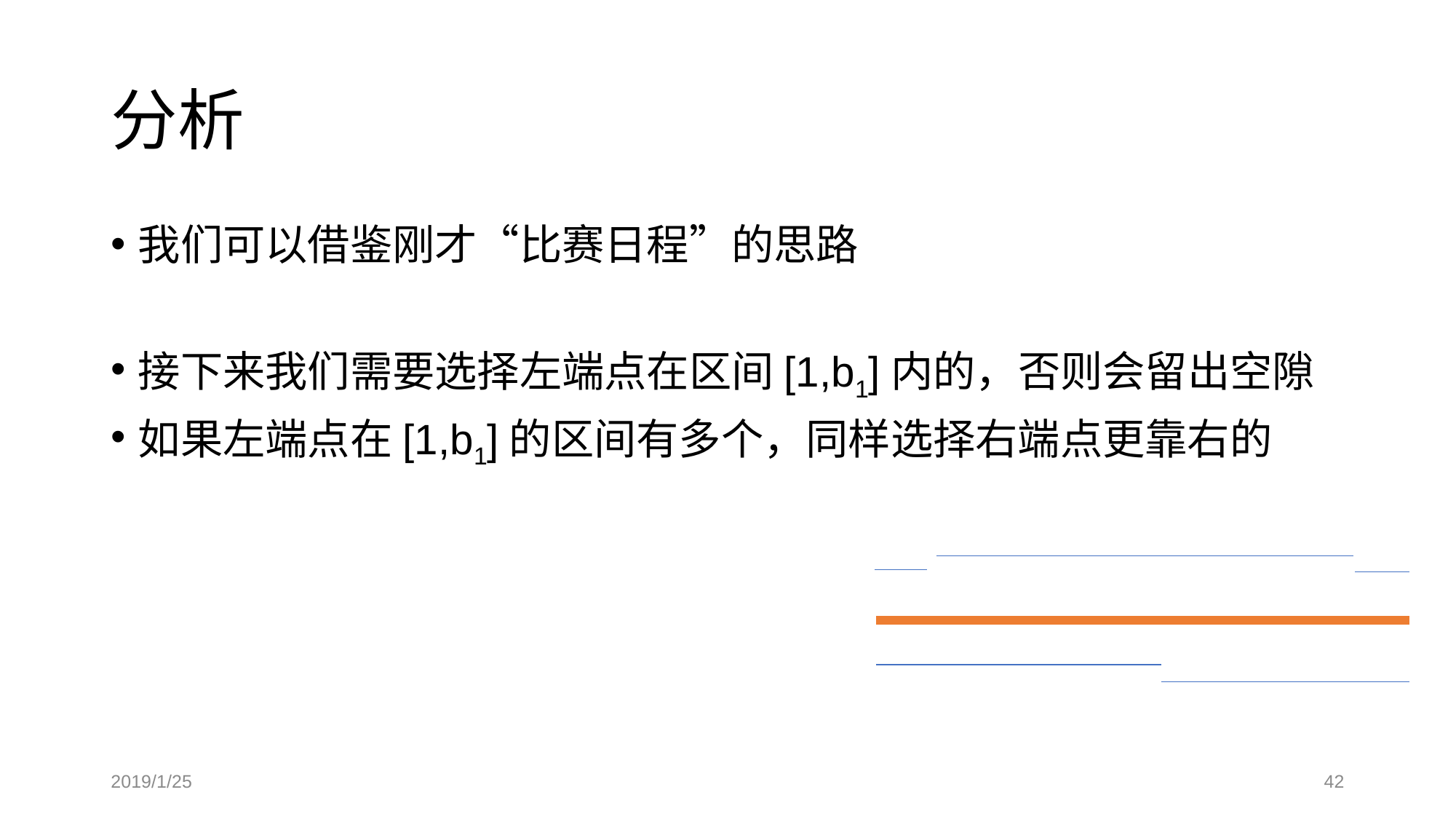

# 分析
我们可以借鉴刚才“比赛日程”的思路

接下来我们需要选择左端点在区间[1,b1]内的，否则会留出空隙
如果左端点在[1,b1]的区间有多个，同样选择右端点更靠右的

2019/1/25
42